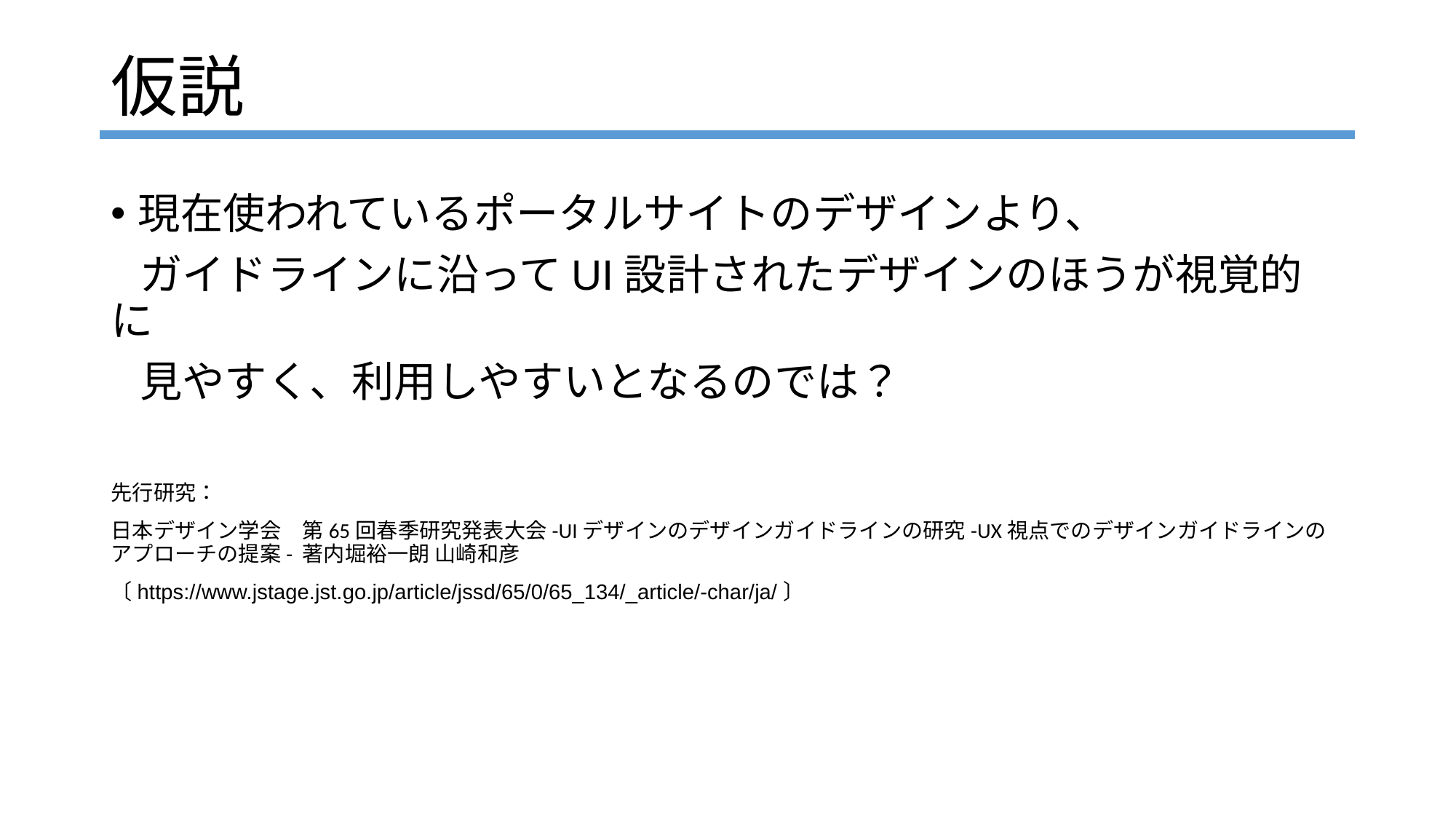

仮説
現在使われているポータルサイトのデザインより、
  ガイドラインに沿ってUI設計されたデザインのほうが視覚的に
  見やすく、利用しやすいとなるのでは？

先行研究：
日本デザイン学会　第65回春季研究発表大会-UIデザインのデザインガイドラインの研究-UX視点でのデザインガイドラインのアプローチの提案- 著内堀裕一朗 山崎和彦
〔https://www.jstage.jst.go.jp/article/jssd/65/0/65_134/_article/-char/ja/〕